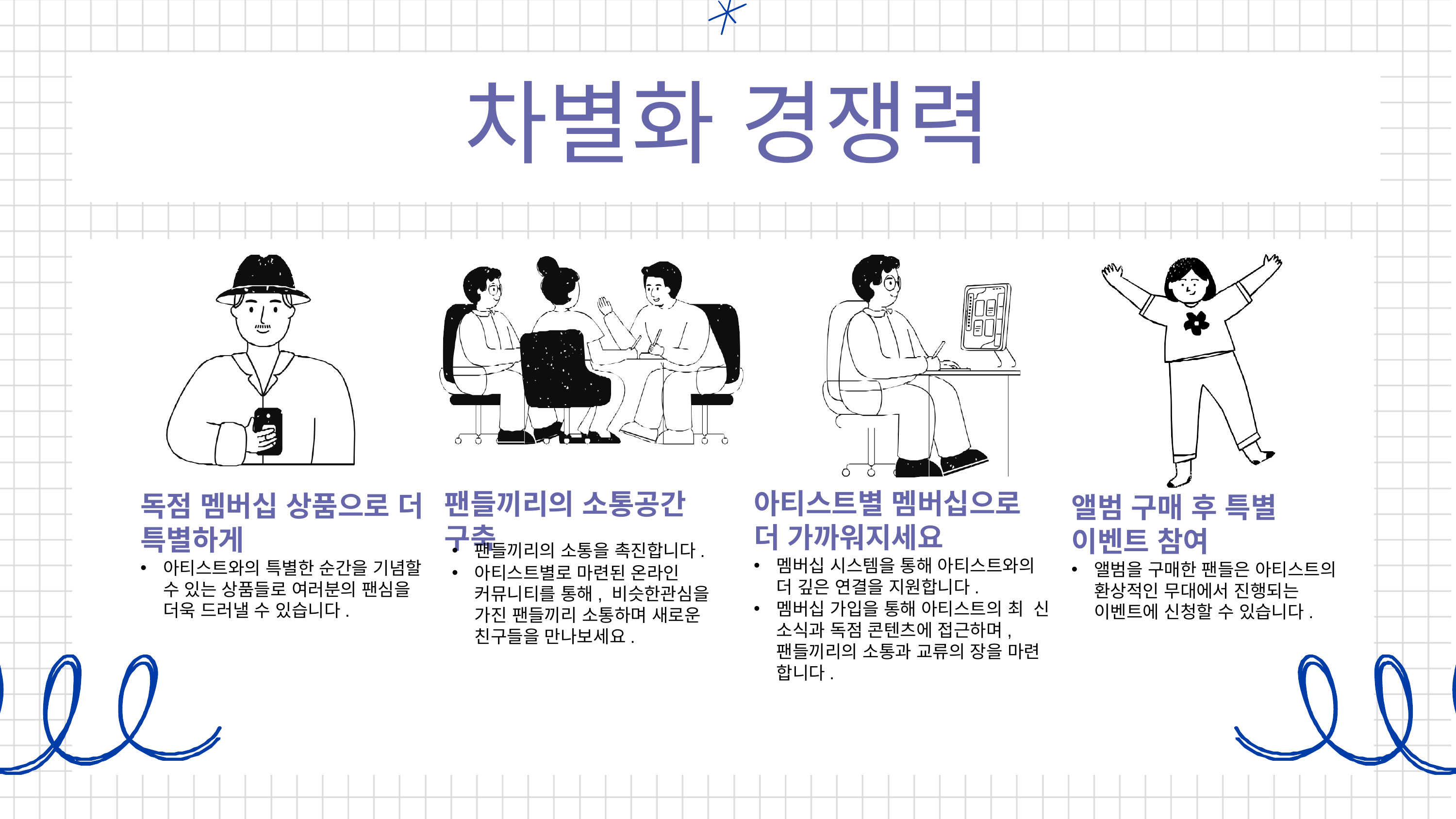

# 차별화 경쟁력

아티스트별 멤버십으로 더 가까워지세요
멤버십 시스템을 통해 아티스트와의  더 깊은 연결을 지원합니다.
멤버십 가입을 통해 아티스트의 최  신 소식과 독점 콘텐츠에 접근하며,  팬들끼리의 소통과 교류의 장을 마련  합니다.
팬들끼리의 소통공간 구축

독점 멤버십 상품으로 더 특별하게
아티스트와의 특별한 순간을 기념할 수 있는 상품들로 여러분의 팬심을 더욱 드러낼 수 있습니다.
앨범 구매 후 특별 이벤트 참여
앨범을 구매한 팬들은 아티스트의 환상적인 무대에서 진행되는 이벤트에 신청할 수 있습니다.
팬들끼리의 소통을 촉진합니다.
아티스트별로 마련된 온라인 커뮤니티를 통해, 비슷한관심을 가진 팬들끼리 소통하며 새로운 친구들을 만나보세요.